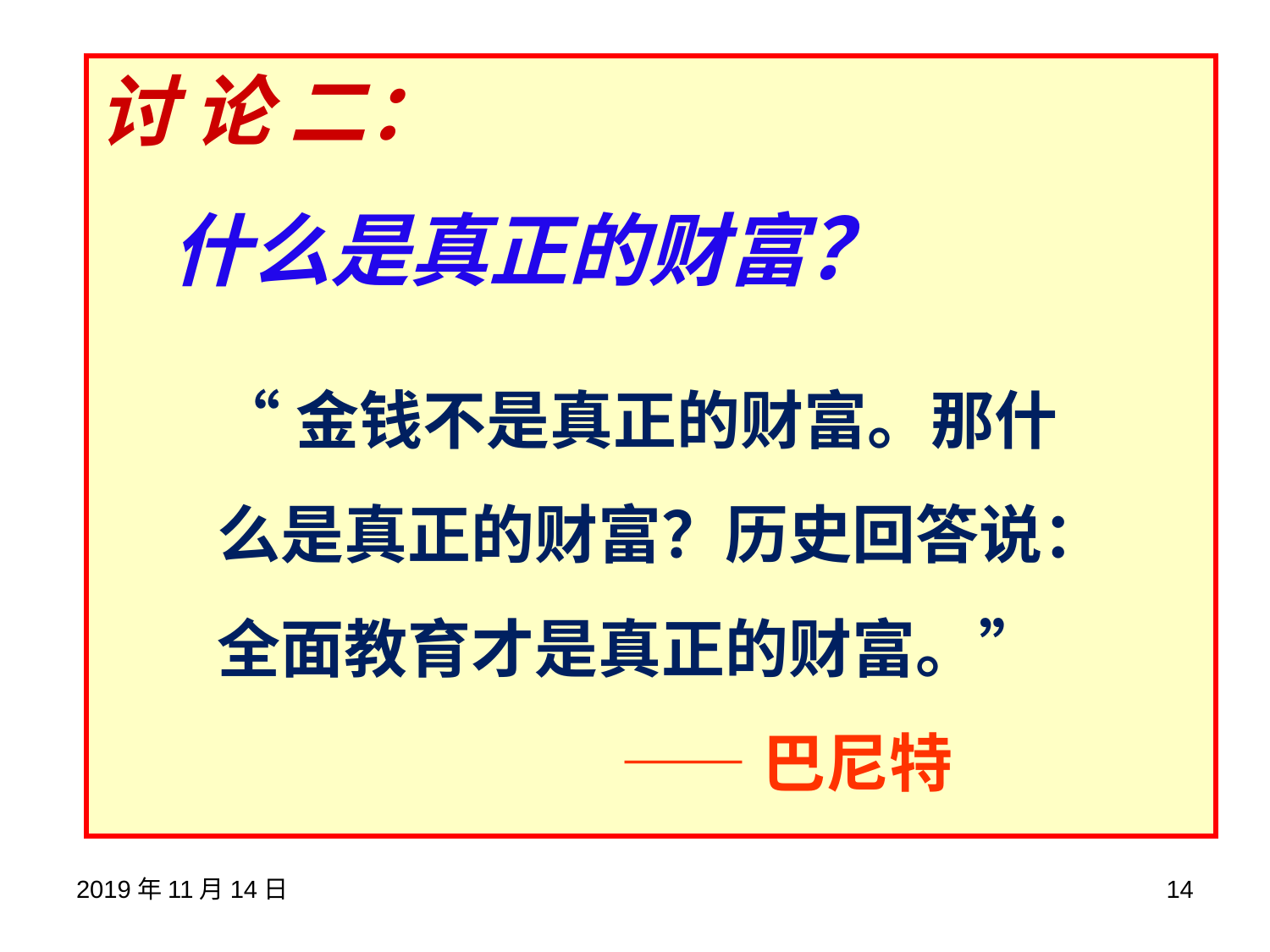

讨 论 二：
   什么是真正的财富？
“金钱不是真正的财富。那什么是真正的财富？历史回答说：全面教育才是真正的财富。”
                                                        ——巴尼特

2019年11月14日
14